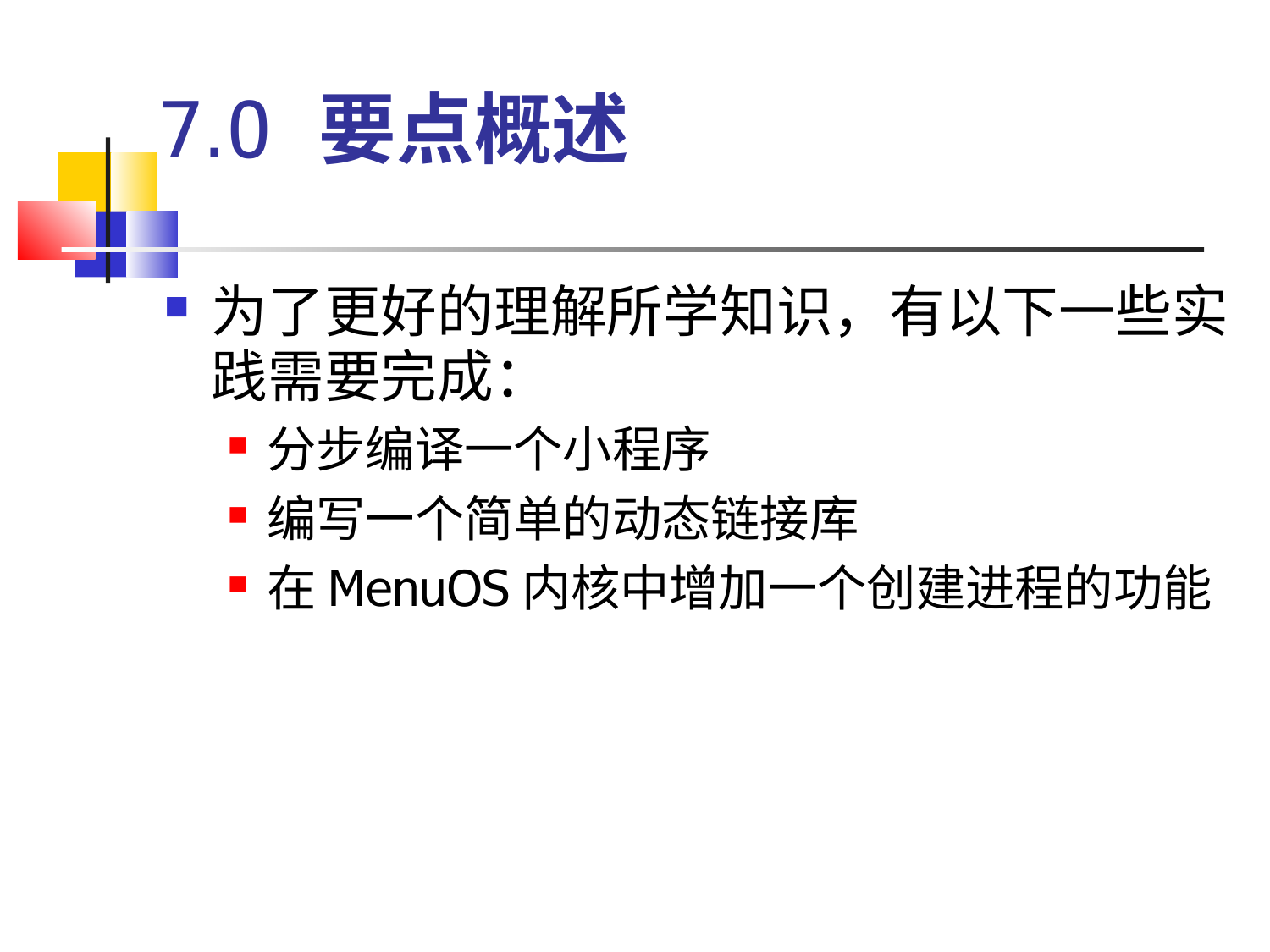

# 7.0 要点概述
为了更好的理解所学知识，有以下一些实践需要完成：
分步编译一个小程序
编写一个简单的动态链接库
在MenuOS内核中增加一个创建进程的功能